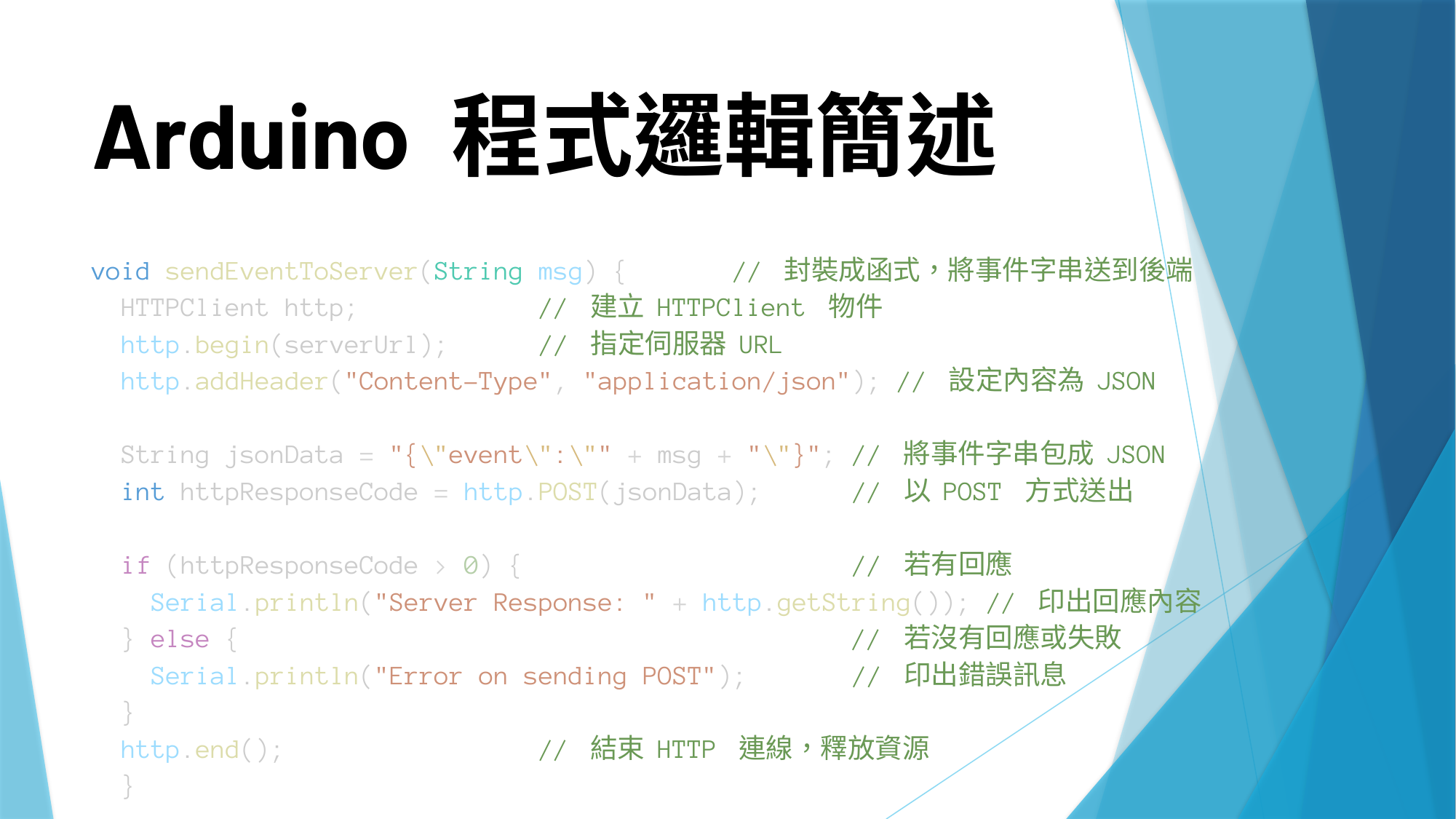

# Arduino 程式邏輯簡述
void sendEventToServer(String msg) {       // 封裝成函式，將事件字串送到後端
  HTTPClient http;            // 建立 HTTPClient 物件
  http.begin(serverUrl);      // 指定伺服器 URL
  http.addHeader("Content-Type", "application/json"); // 設定內容為 JSON

  String jsonData = "{\"event\":\"" + msg + "\"}"; // 將事件字串包成 JSON
  int httpResponseCode = http.POST(jsonData);      // 以 POST 方式送出

  if (httpResponseCode > 0) {                      // 若有回應
    Serial.println("Server Response: " + http.getString()); // 印出回應內容
  } else {                                         // 若沒有回應或失敗
    Serial.println("Error on sending POST");       // 印出錯誤訊息
  }
  http.end();                 // 結束 HTTP 連線，釋放資源
  }